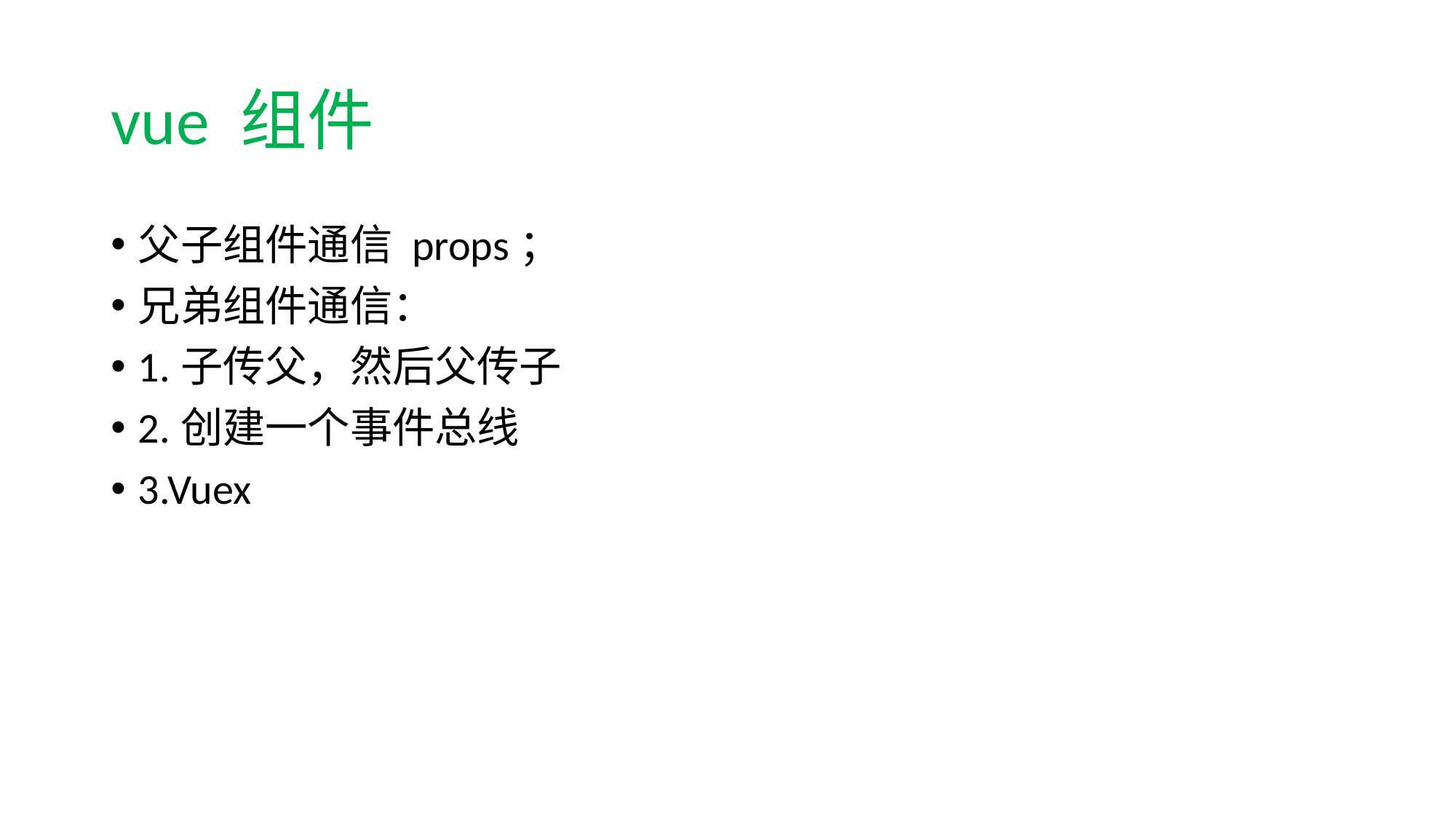

# vue 组件
父子组件通信 props；
兄弟组件通信：
1.子传父，然后父传子
2.创建一个事件总线
3.Vuex